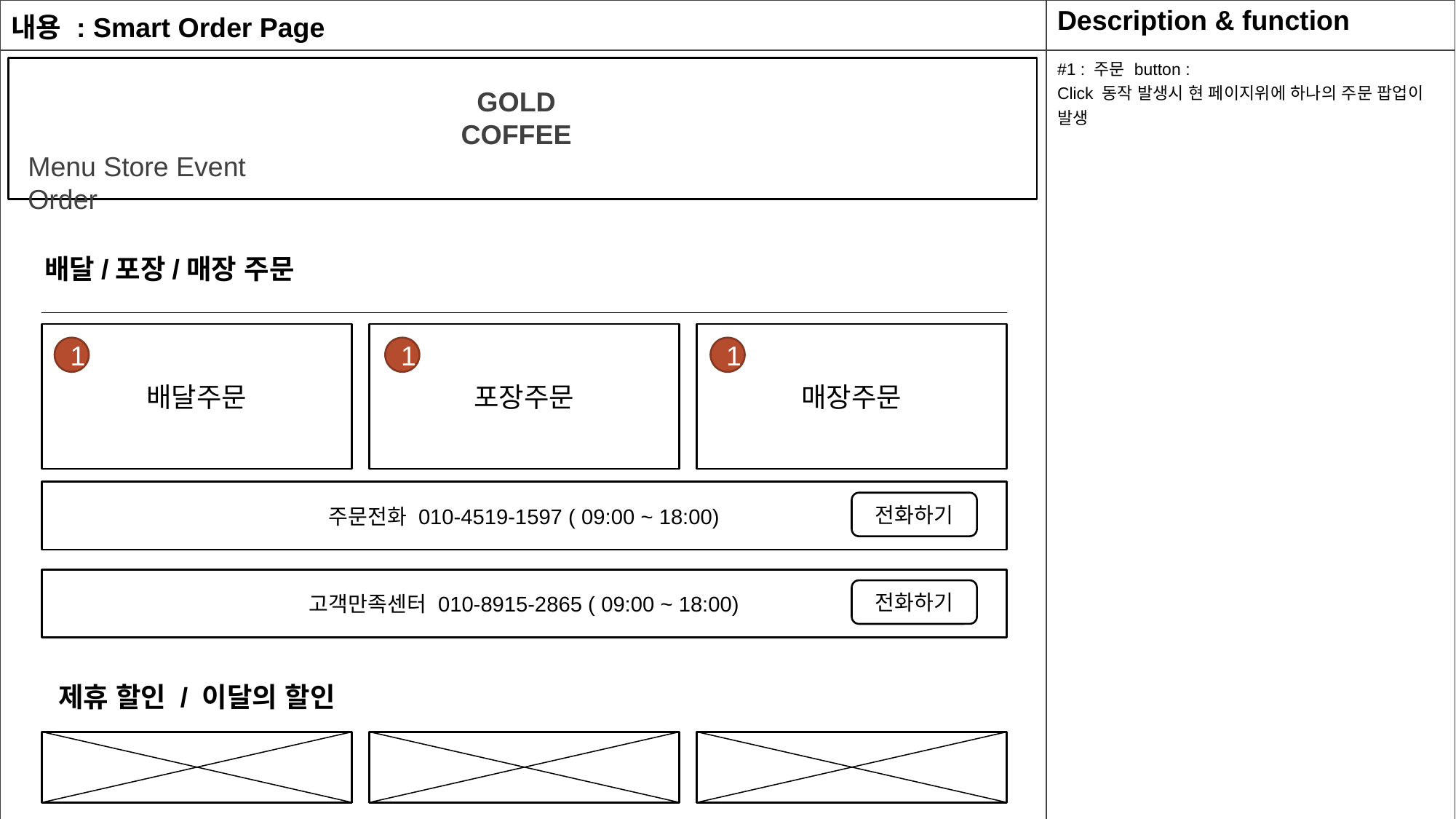

| 내용 : Smart Order Page | Description & function |
| --- | --- |
|  | #1 : 주문 button : Click 동작 발생시 현 페이지위에 하나의 주문 팝업이 발생 |

GOLD
COFFEE
Menu Store Event Order
배달/포장/매장 주문

배달주문
포장주문
매장주문
1
1
1
주문전화 010-4519-1597 ( 09:00 ~ 18:00)
전화하기
고객만족센터 010-8915-2865 ( 09:00 ~ 18:00)
전화하기
제휴 할인 / 이달의 할인